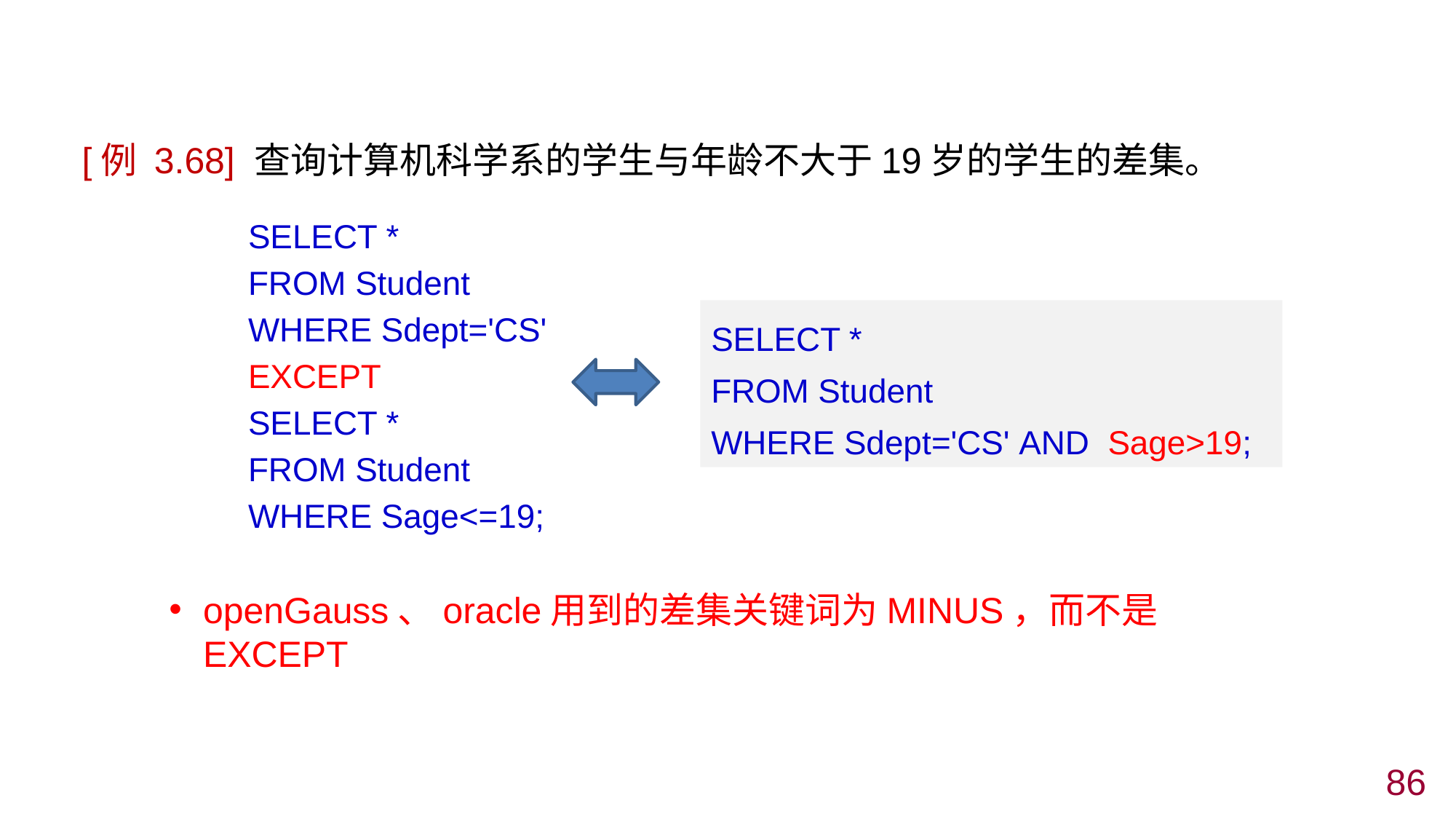

#
[例 3.68] 查询计算机科学系的学生与年龄不大于19岁的学生的差集。

    SELECT *
    FROM Student
    WHERE Sdept='CS'
    EXCEPT
    SELECT *
    FROM Student
    WHERE Sage<=19;
SELECT *
FROM Student
WHERE Sdept='CS' AND  Sage>19;

openGauss、oracle用到的差集关键词为MINUS，而不是EXCEPT
86